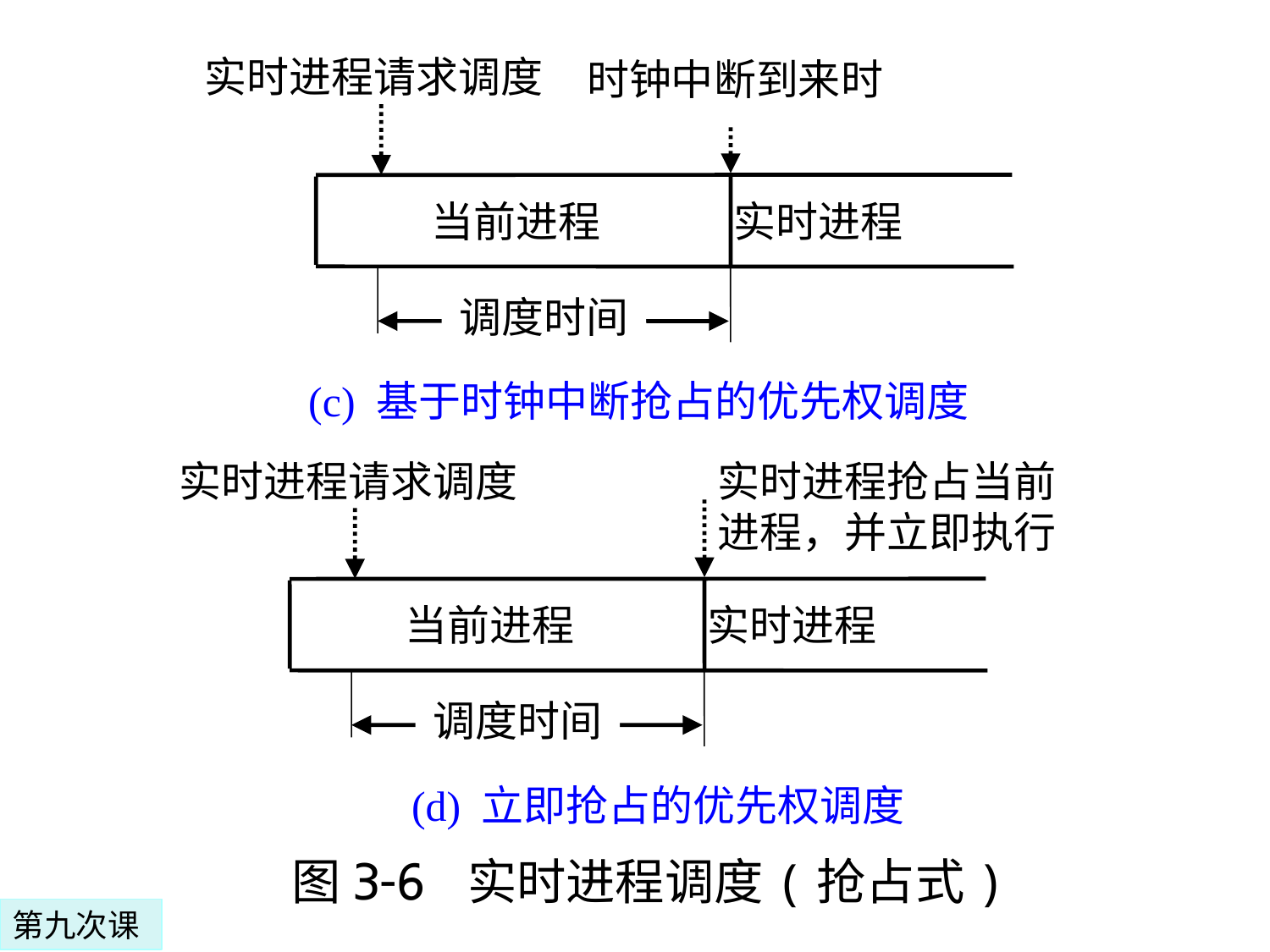

实时进程请求调度
时钟中断到来时

         当前进程              实时进程

调度时间

(c) 基于时钟中断抢占的优先权调度
实时进程请求调度
实时进程抢占当前进程，并立即执行

         当前进程              实时进程

调度时间

(d) 立即抢占的优先权调度
图3-6  实时进程调度(抢占式)
76
第九次课